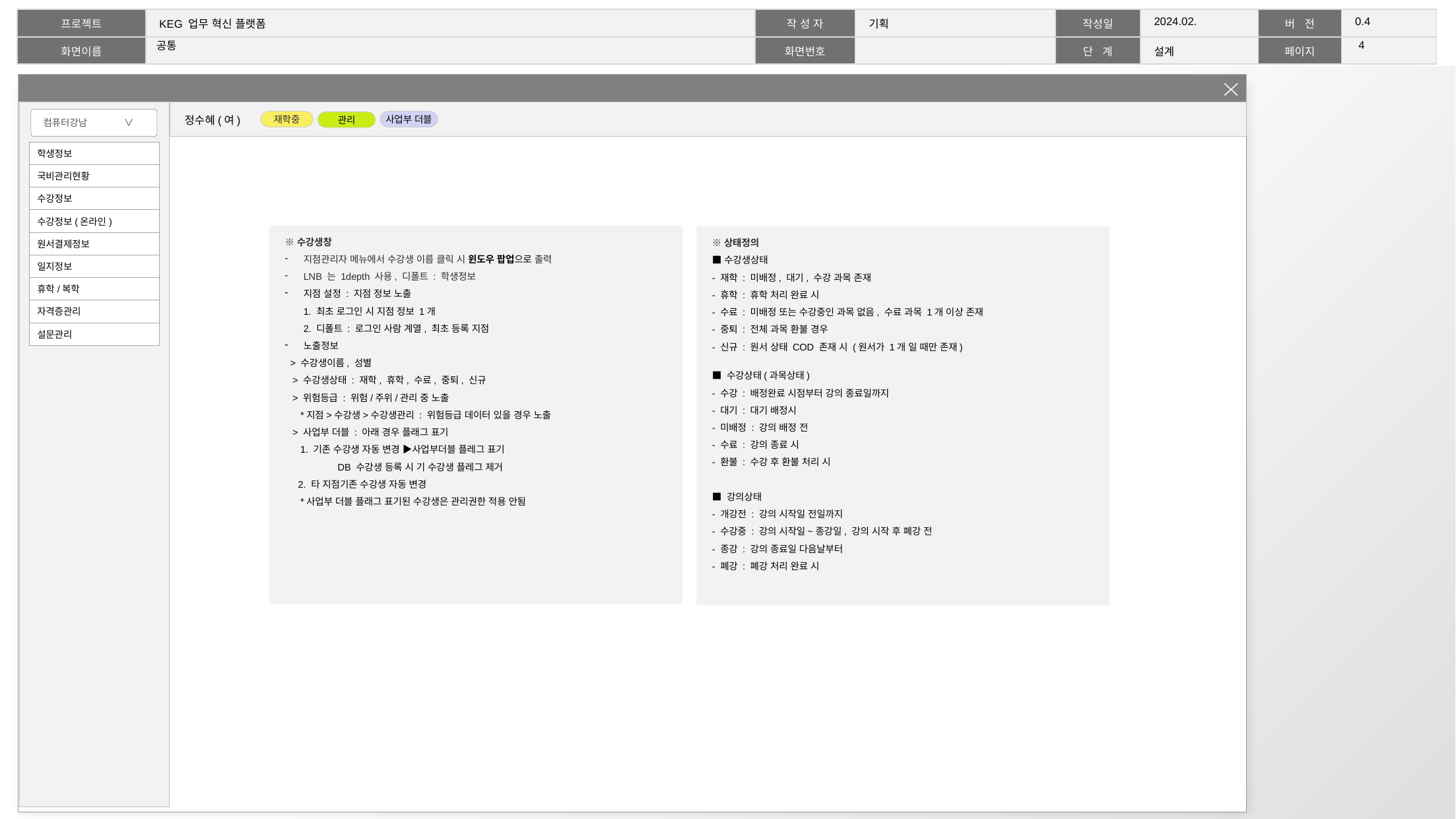

4

# 공통

화면 목록

정수혜(여)
컴퓨터강남              ∨
재학중
사업부 더블
관리
| 학생정보 |
| --- |
| 국비관리현황 |
| 수강정보 |
| 수강정보(온라인) |
| 원서결제정보 |
| 일지정보 |
| 휴학/복학 |
| 자격증관리 |
| 설문관리 |
※수강생창
지점관리자 메뉴에서 수강생 이름 클릭 시 윈도우 팝업으로 출력
LNB 는 1depth 사용, 디폴트 : 학생정보
지점 설정 : 지점 정보 노출
1. 최초 로그인 시 지점 정보 1개
2. 디폴트 : 로그인 사람 계열, 최초 등록 지점
노출정보
  > 수강생이름, 성별
  > 수강생상태 : 재학, 휴학, 수료, 중퇴, 신규
  > 위험등급 : 위험/주위/관리 중 노출
     *지점>수강생>수강생관리 : 위험등급 데이터 있을 경우 노출
  > 사업부 더블 : 아래 경우 플래그 표기
     1. 기존 수강생 자동 변경 ▶사업부더블 플레그 표기
                    DB 수강생 등록 시 기 수강생 플레그 제거
     2. 타 지점기존 수강생 자동 변경
     *사업부 더블 플래그 표기된 수강생은 관리권한 적용 안됨
※상태정의
■ 수강생상태
- 재학 : 미배정, 대기, 수강 과목 존재
- 휴학 : 휴학 처리 완료 시
- 수료 : 미배정 또는 수강중인 과목 없음, 수료 과목 1개 이상 존재
- 중퇴 : 전체 과목 환불 경우
- 신규 : 원서 상태 COD 존재 시 (원서가 1개 일 때만 존재)
■ 수강상태(과목상태)
- 수강 : 배정완료 시점부터 강의 종료일까지
- 대기 : 대기 배정시
- 미배정 : 강의 배정 전
- 수료 : 강의 종료 시
- 환불 : 수강 후 환불 처리 시

■ 강의상태
- 개강전 : 강의 시작일 전일까지
- 수강중 : 강의 시작일~종강일, 강의 시작 후 폐강 전
- 종강 : 강의 종료일 다음날부터
- 폐강 : 폐강 처리 완료 시